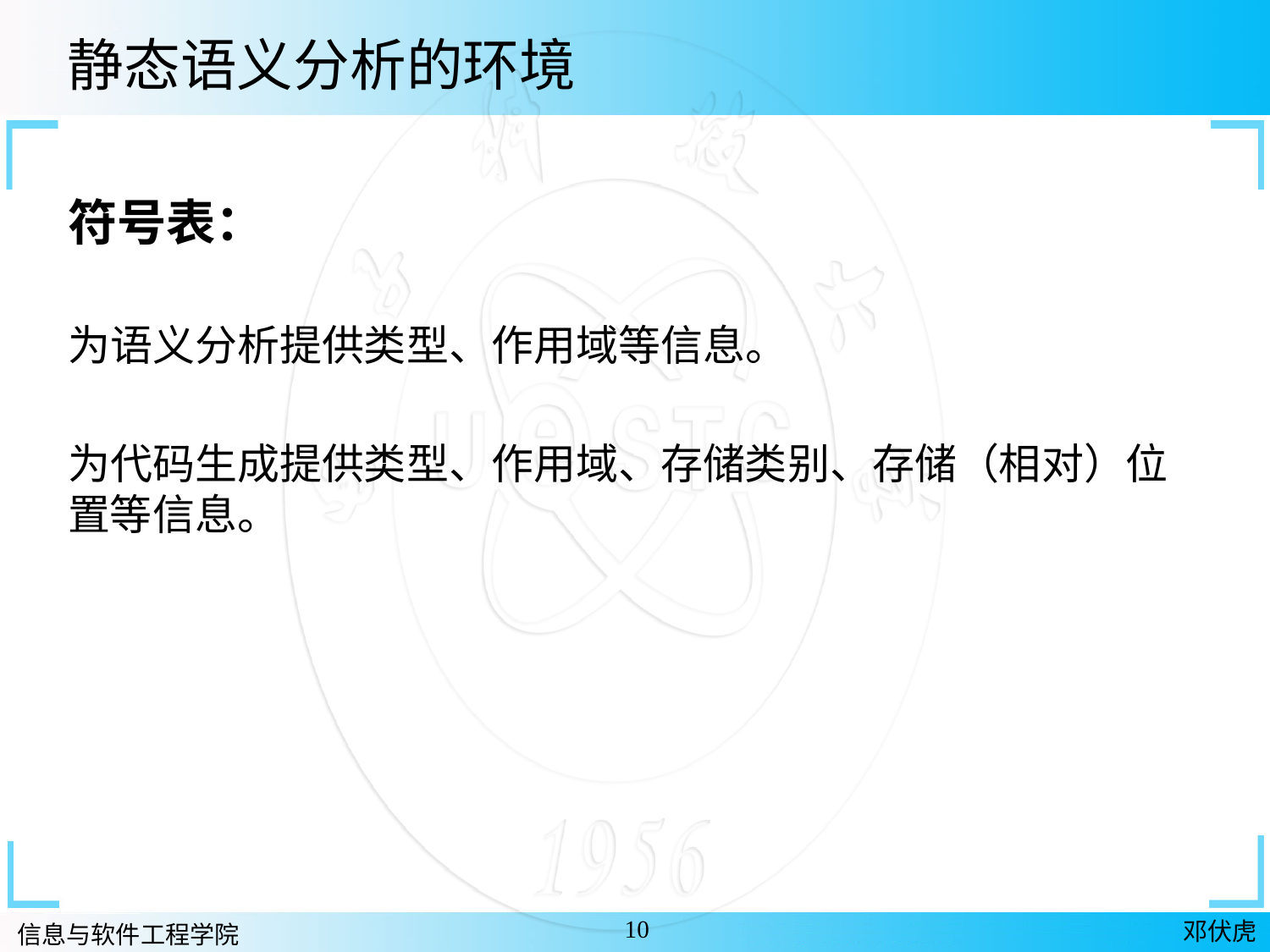

静态语义分析的环境

符号表：

为语义分析提供类型、作用域等信息。

为代码生成提供类型、作用域、存储类别、存储（相对）位置等信息。

10
邓伏虎
信息与软件工程学院